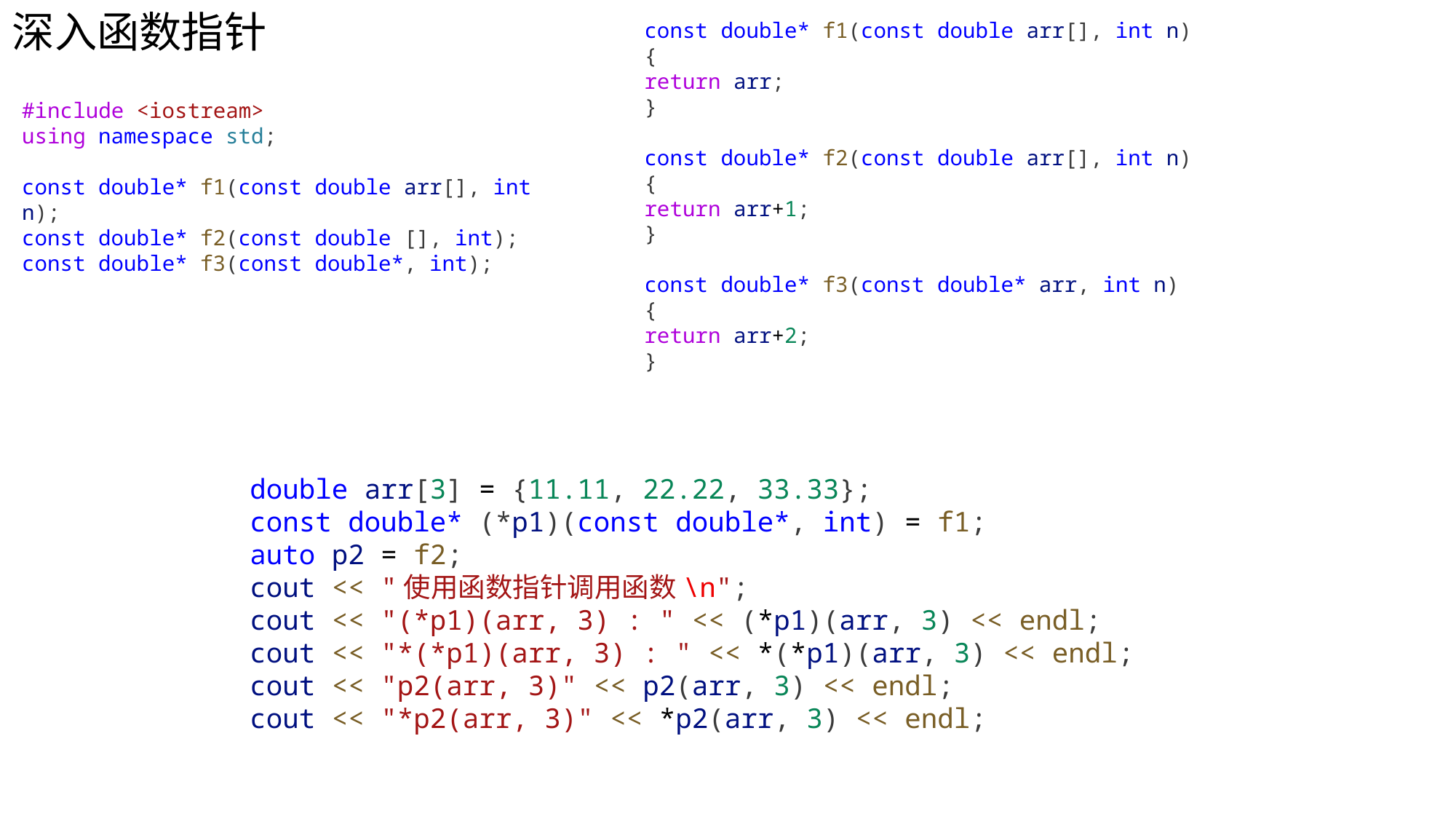

深入函数指针
const double* f1(const double arr[], int n)
{
return arr;
}
const double* f2(const double arr[], int n)
{
return arr+1;
}
const double* f3(const double* arr, int n)
{
return arr+2;
}
#include <iostream>
using namespace std;
const double* f1(const double arr[], int n);
const double* f2(const double [], int);
const double* f3(const double*, int);
double arr[3] = {11.11, 22.22, 33.33};
const double* (*p1)(const double*, int) = f1;
auto p2 = f2;
cout << "使用函数指针调用函数\n";
cout << "(*p1)(arr, 3) : " << (*p1)(arr, 3) << endl;
cout << "*(*p1)(arr, 3) : " << *(*p1)(arr, 3) << endl;
cout << "p2(arr, 3)" << p2(arr, 3) << endl;
cout << "*p2(arr, 3)" << *p2(arr, 3) << endl;